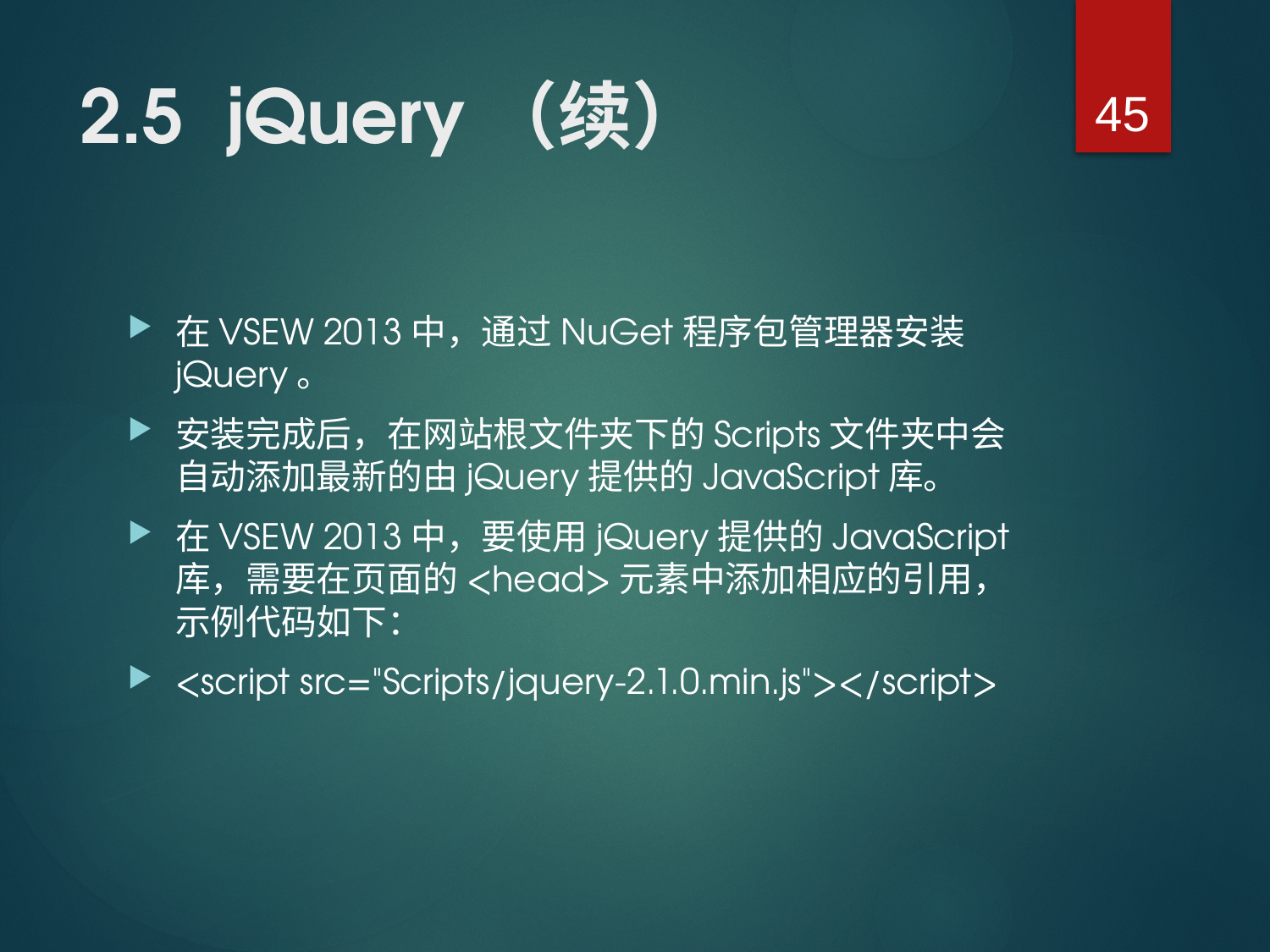

45
# 2.5  jQuery（续）
在VSEW 2013中，通过NuGet程序包管理器安装jQuery。
安装完成后，在网站根文件夹下的Scripts文件夹中会自动添加最新的由jQuery提供的JavaScript库。
在VSEW 2013中，要使用jQuery提供的JavaScript库，需要在页面的<head>元素中添加相应的引用，示例代码如下：
<script src="Scripts/jquery-2.1.0.min.js"></script>